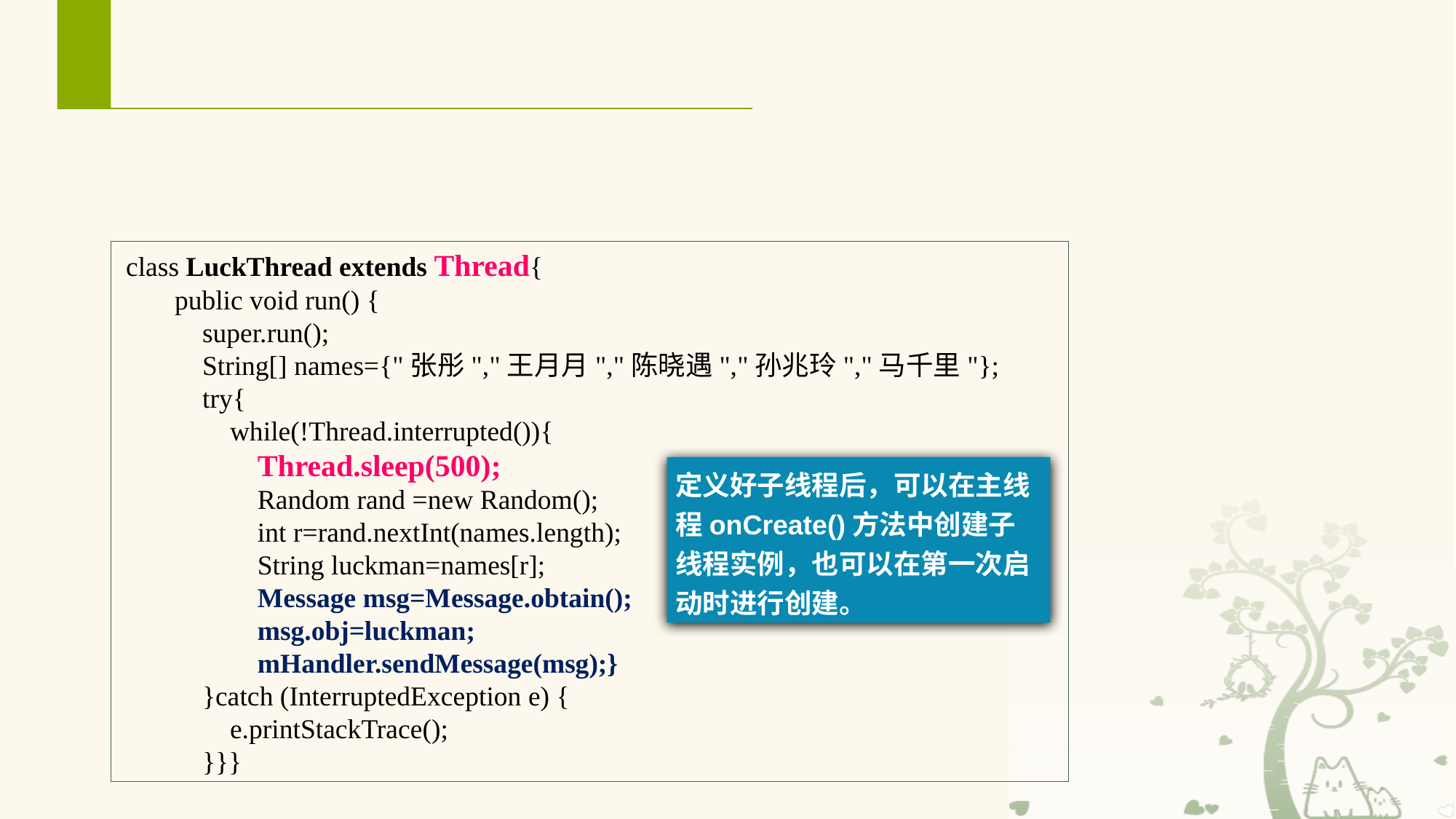

# 案例实现：幸运大抽奖
（3）定义子线程：在子线程中每过500ms随机抽取一个名字，然后以Message的形式传送到主线程的MessageQueue。

 class LuckThread extends Thread{
        public void run() {
            super.run();
            String[] names={"张彤","王月月","陈晓遇","孙兆玲","马千里"};
            try{
                while(!Thread.interrupted()){
                    Thread.sleep(500);
                    Random rand =new Random();
                    int r=rand.nextInt(names.length);
                    String luckman=names[r];
                    Message msg=Message.obtain();
                    msg.obj=luckman;
                    mHandler.sendMessage(msg);}
            }catch (InterruptedException e) {
                e.printStackTrace();
            }}}
定义好子线程后，可以在主线程onCreate()方法中创建子线程实例，也可以在第一次启动时进行创建。